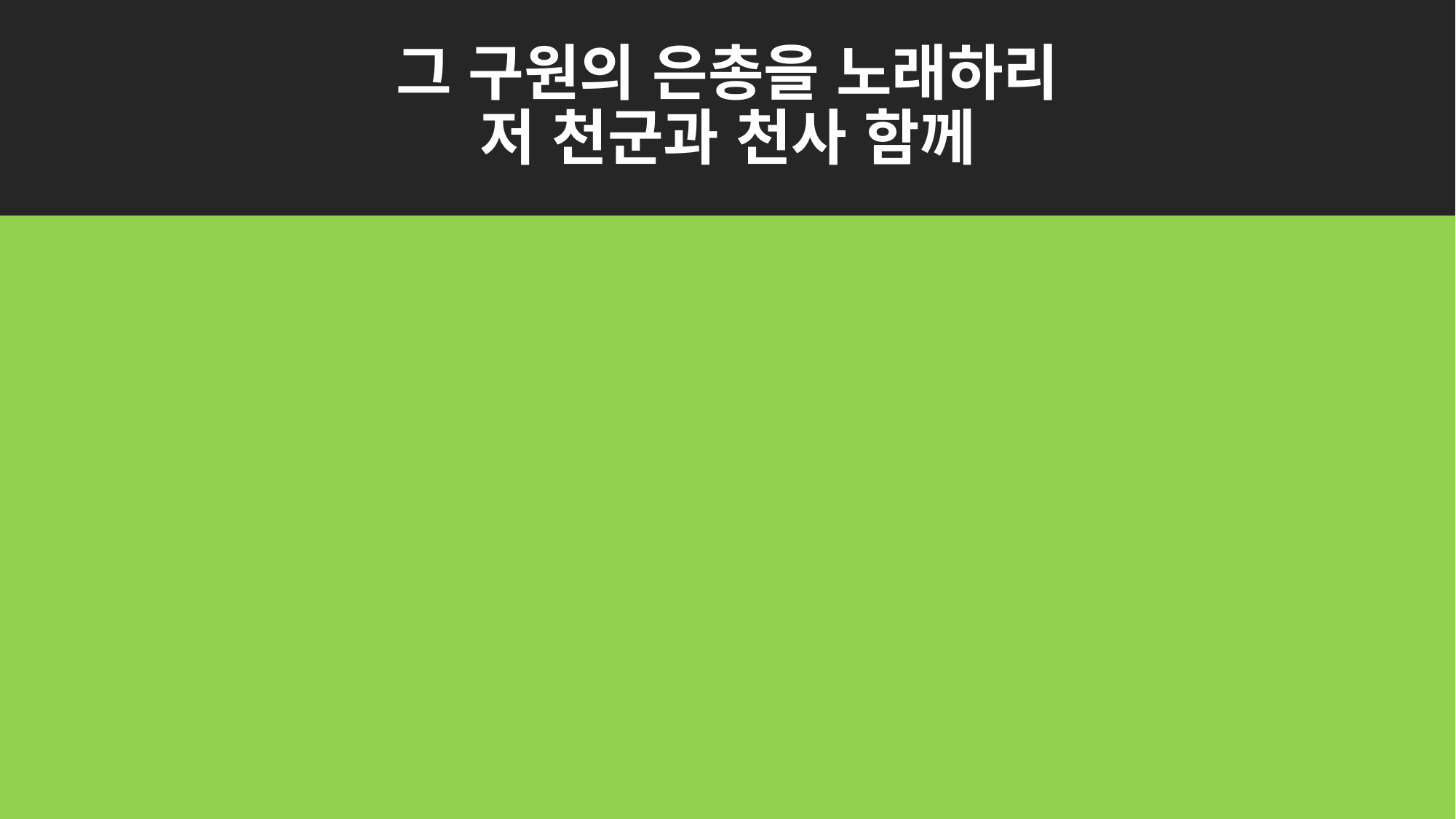

# 그 구원의 은총을 노래하리 저 천군과 천사 함께